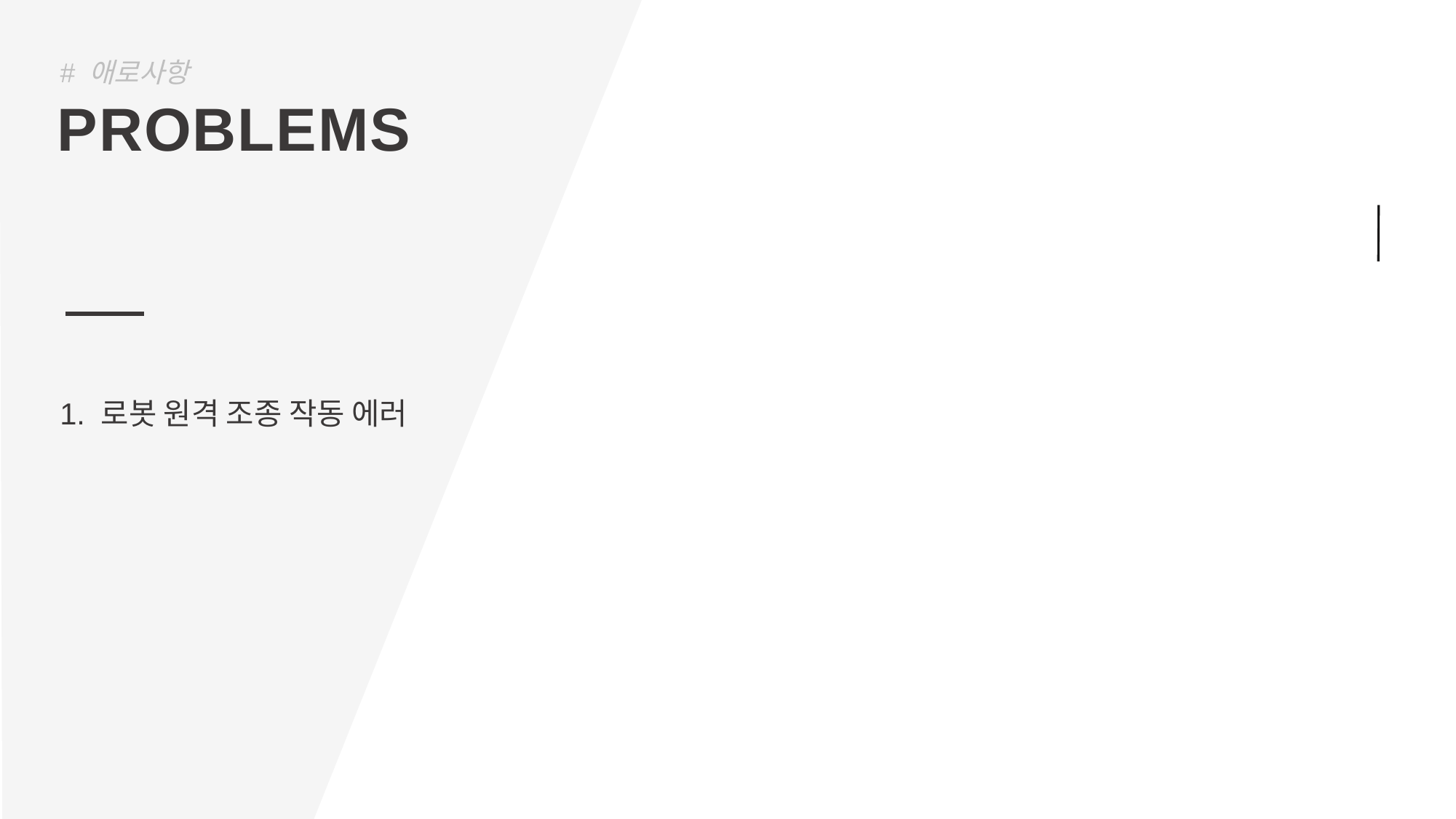

# 애로사항
PROBLEMS
7

로봇 원격 조종 작동 에러